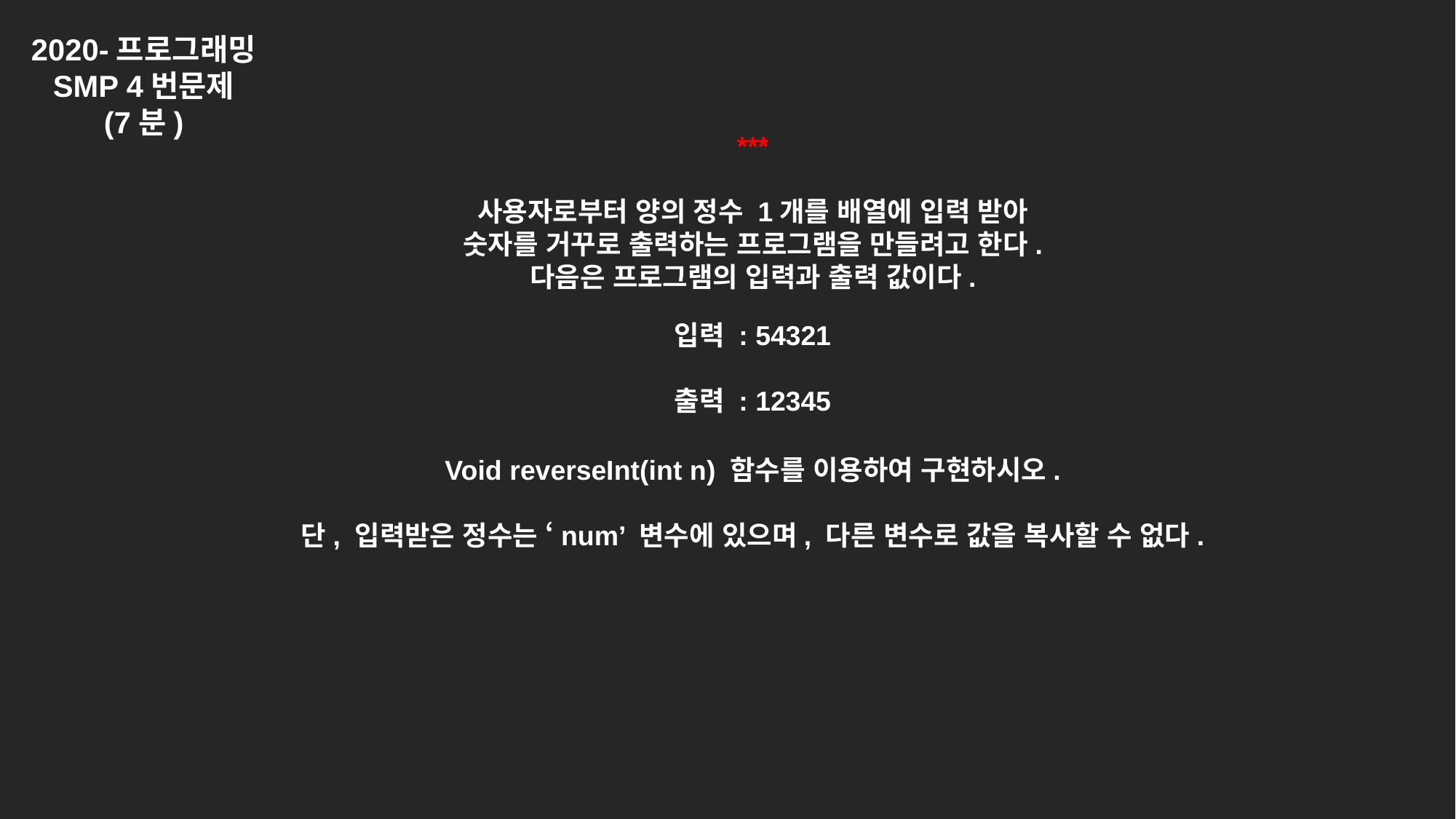

2020-프로그래밍
SMP 4번문제
(7분)
***

사용자로부터 양의 정수 1개를 배열에 입력 받아
숫자를 거꾸로 출력하는 프로그램을 만들려고 한다.
다음은 프로그램의 입력과 출력 값이다.
입력 : 54321

출력 : 12345
Void reverseInt(int n) 함수를 이용하여 구현하시오.

단, 입력받은 정수는 ‘num’ 변수에 있으며, 다른 변수로 값을 복사할 수 없다.